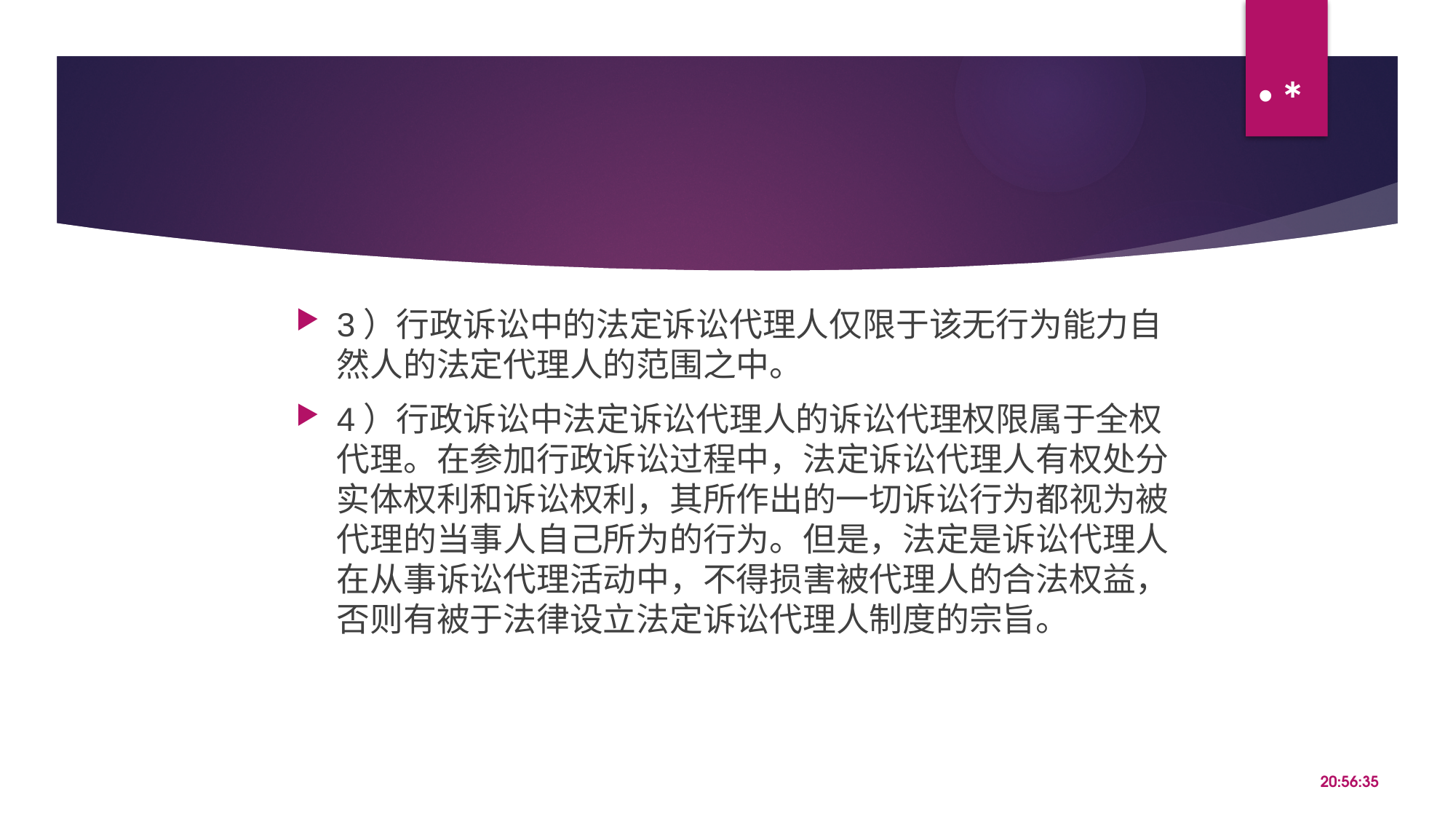

*
#
3）行政诉讼中的法定诉讼代理人仅限于该无行为能力自然人的法定代理人的范围之中。
4）行政诉讼中法定诉讼代理人的诉讼代理权限属于全权代理。在参加行政诉讼过程中，法定诉讼代理人有权处分实体权利和诉讼权利，其所作出的一切诉讼行为都视为被代理的当事人自己所为的行为。但是，法定是诉讼代理人在从事诉讼代理活动中，不得损害被代理人的合法权益，否则有被于法律设立法定诉讼代理人制度的宗旨。

20:56:35